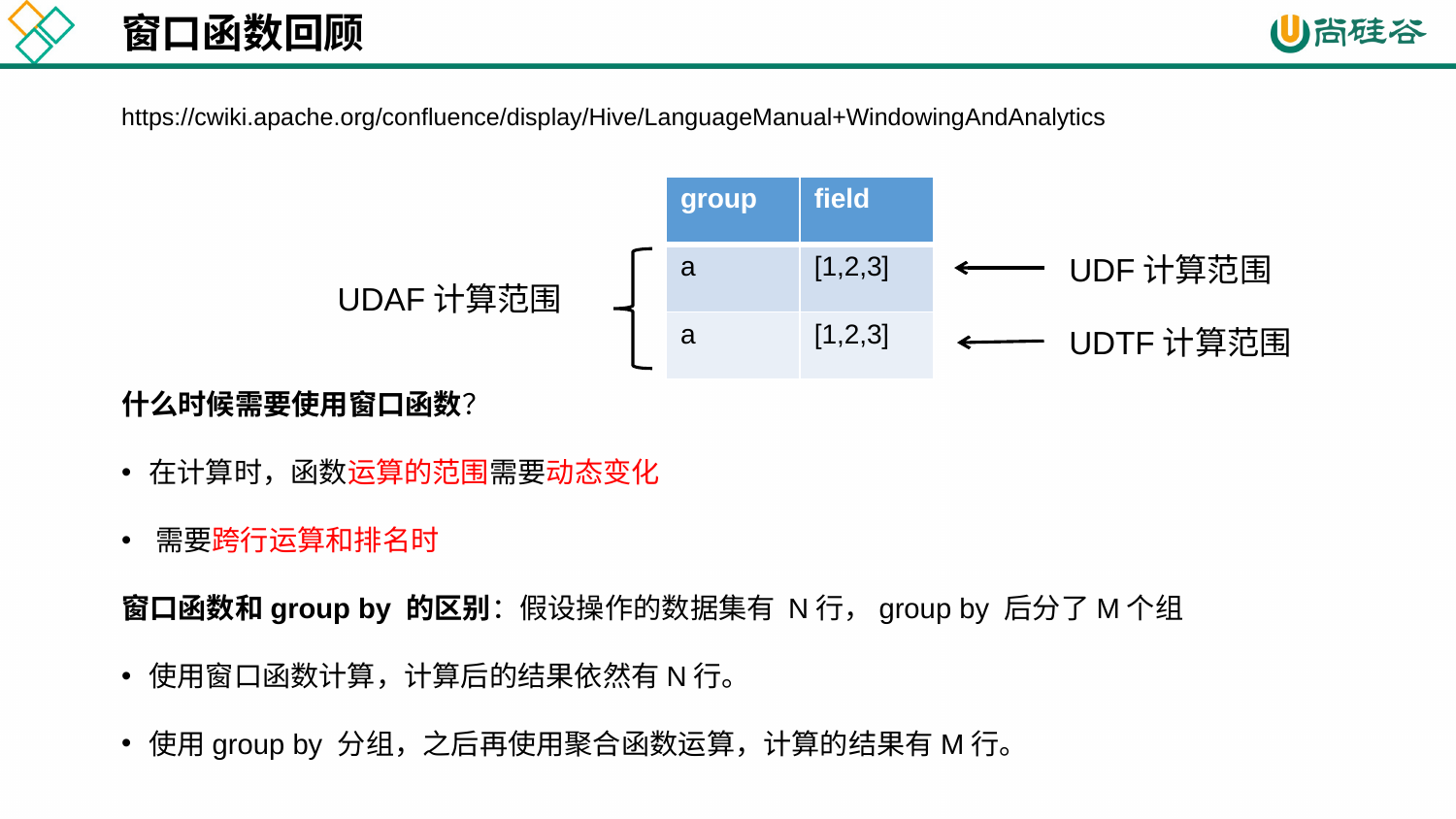

窗口函数回顾
https://cwiki.apache.org/confluence/display/Hive/LanguageManual+WindowingAndAnalytics

| group | field |
| --- | --- |
| a | [1,2,3] |
| a | [1,2,3] |
UDF计算范围

UDAF计算范围
UDTF计算范围
什么时候需要使用窗口函数？

在计算时，函数运算的范围需要动态变化

​需要跨行运算和排名时

窗口函数和group by 的区别：假设操作的数据集有 N行，group by 后分了M个组

使用窗口函数计算，计算后的结果依然有N行。

使用group by 分组，之后再使用聚合函数运算，计算的结果有M行。